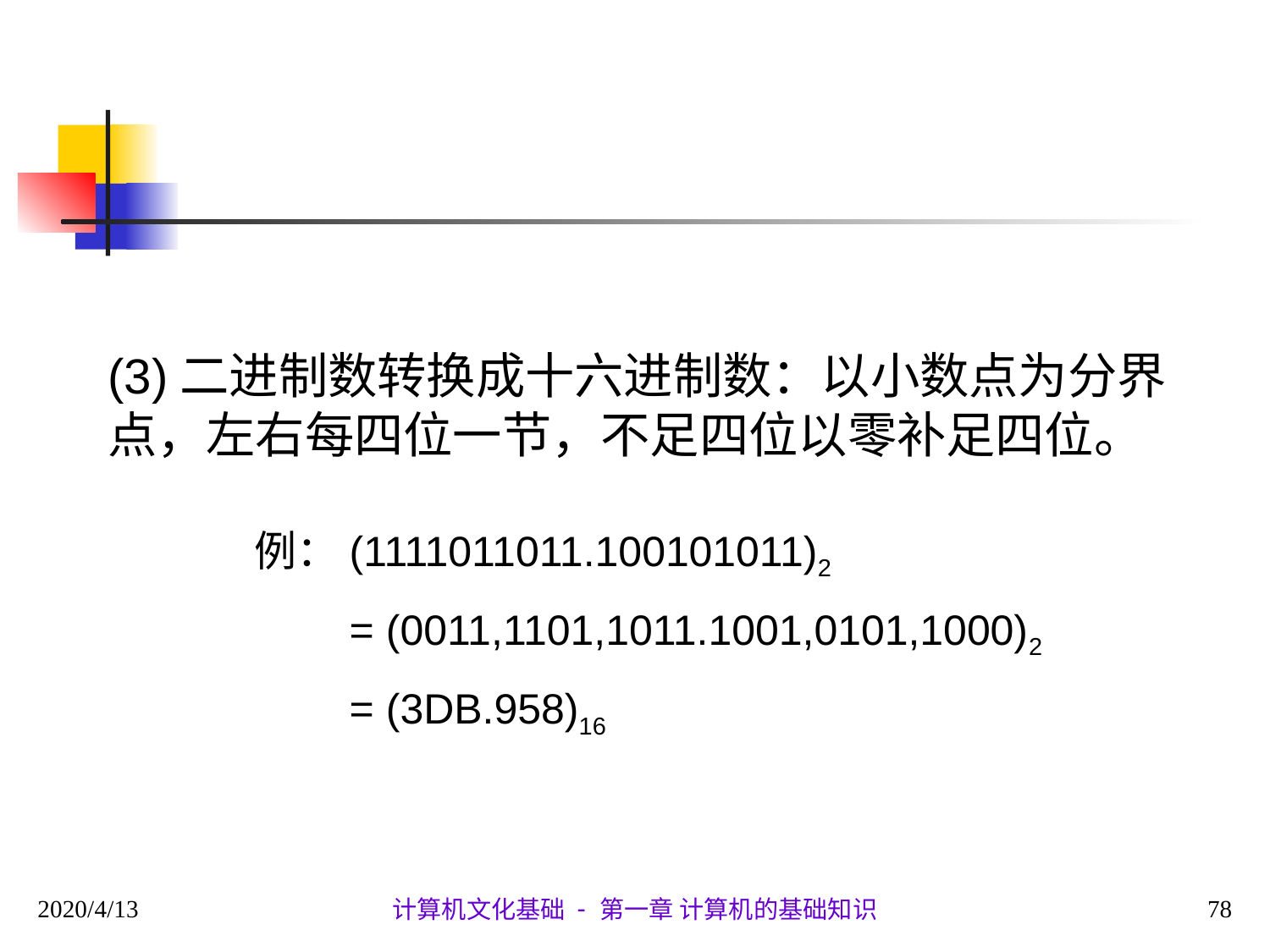

(3)二进制数转换成十六进制数：以小数点为分界点，左右每四位一节，不足四位以零补足四位。
例：(1111011011.100101011)2
        = (0011,1101,1011.1001,0101,1000)2
        = (3DB.958)16

2020/4/13
78
计算机文化基础 - 第一章 计算机的基础知识